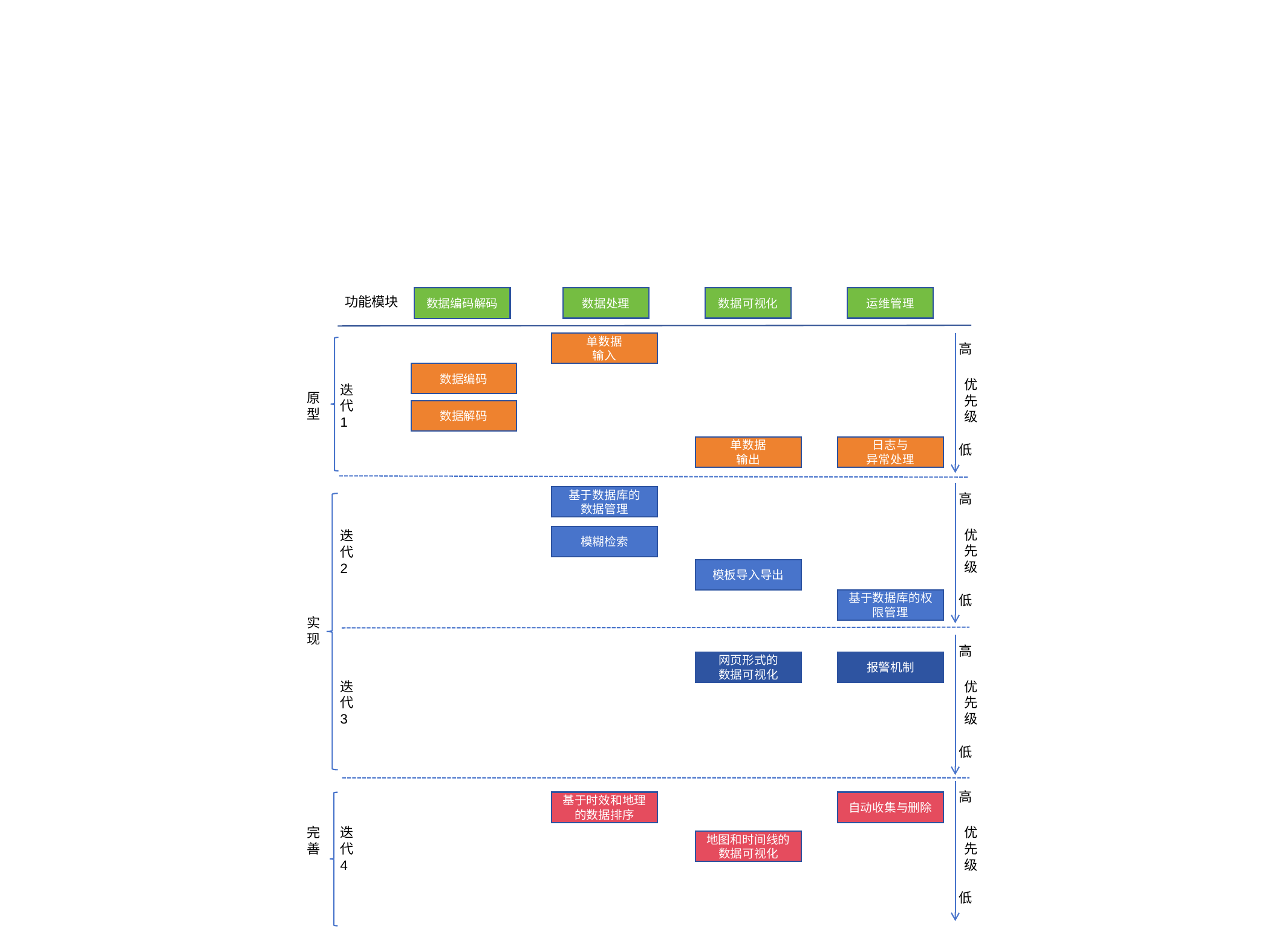

数据编码解码
数据处理
数据可视化
运维管理
功能模块
高
优先级
低
单数据
输入

数据编码
迭代1
原型
数据解码
单数据
输出
日志与
异常处理
高
优先级
低
基于数据库的
数据管理

迭代2
模糊检索
模板导入导出
基于数据库的权限管理
实现
高
优先级
低
网页形式的
数据可视化
报警机制
迭代3
高
优先级
低
基于时效和地理的数据排序
自动收集与删除

完善
迭代4
地图和时间线的数据可视化